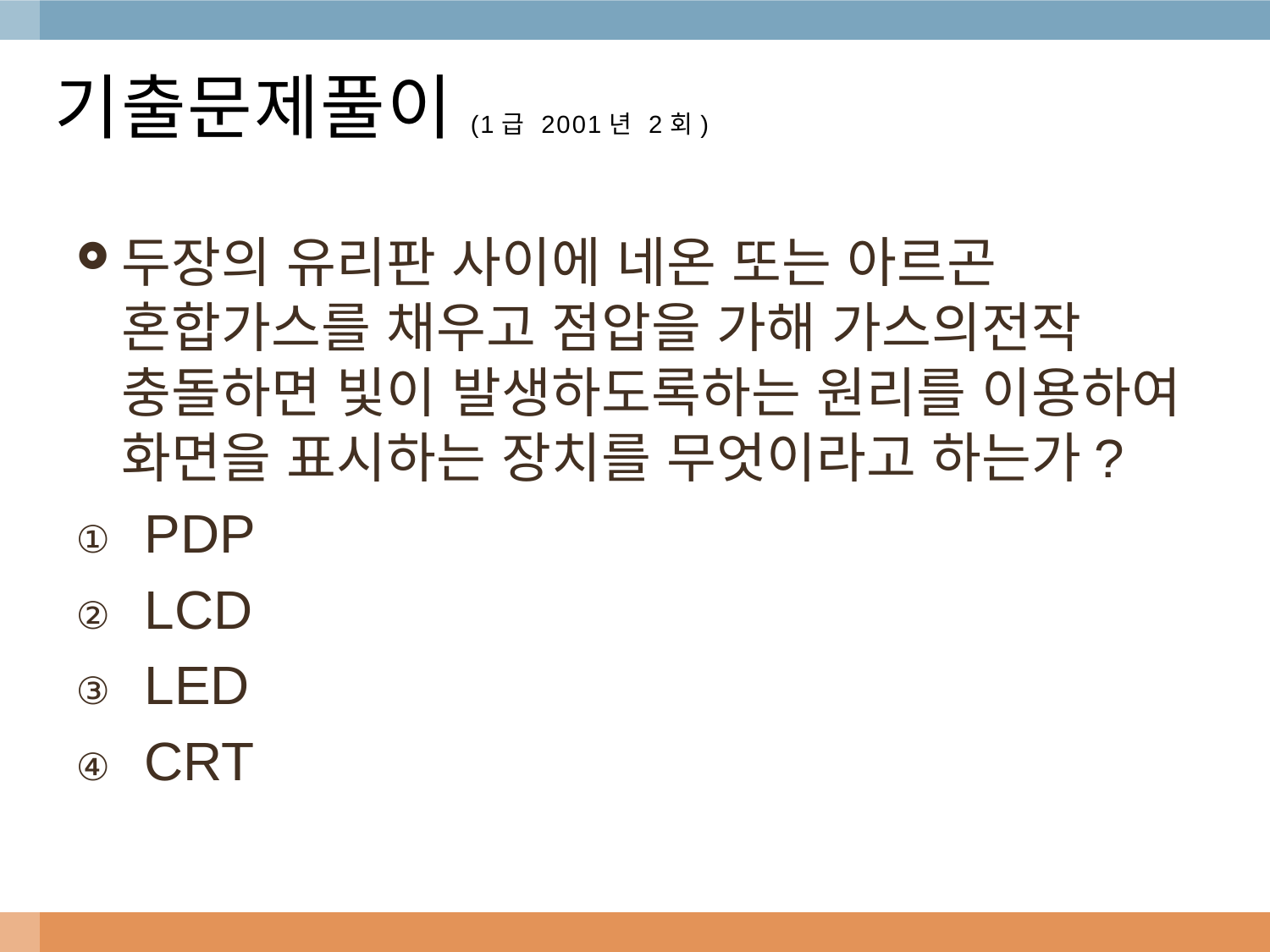

# 기출문제풀이(1급 2001년 2회)
두장의 유리판 사이에 네온 또는 아르곤 혼합가스를 채우고 점압을 가해 가스의전작 충돌하면 빛이 발생하도록하는 원리를 이용하여 화면을 표시하는 장치를 무엇이라고 하는가?
PDP
LCD
LED
CRT